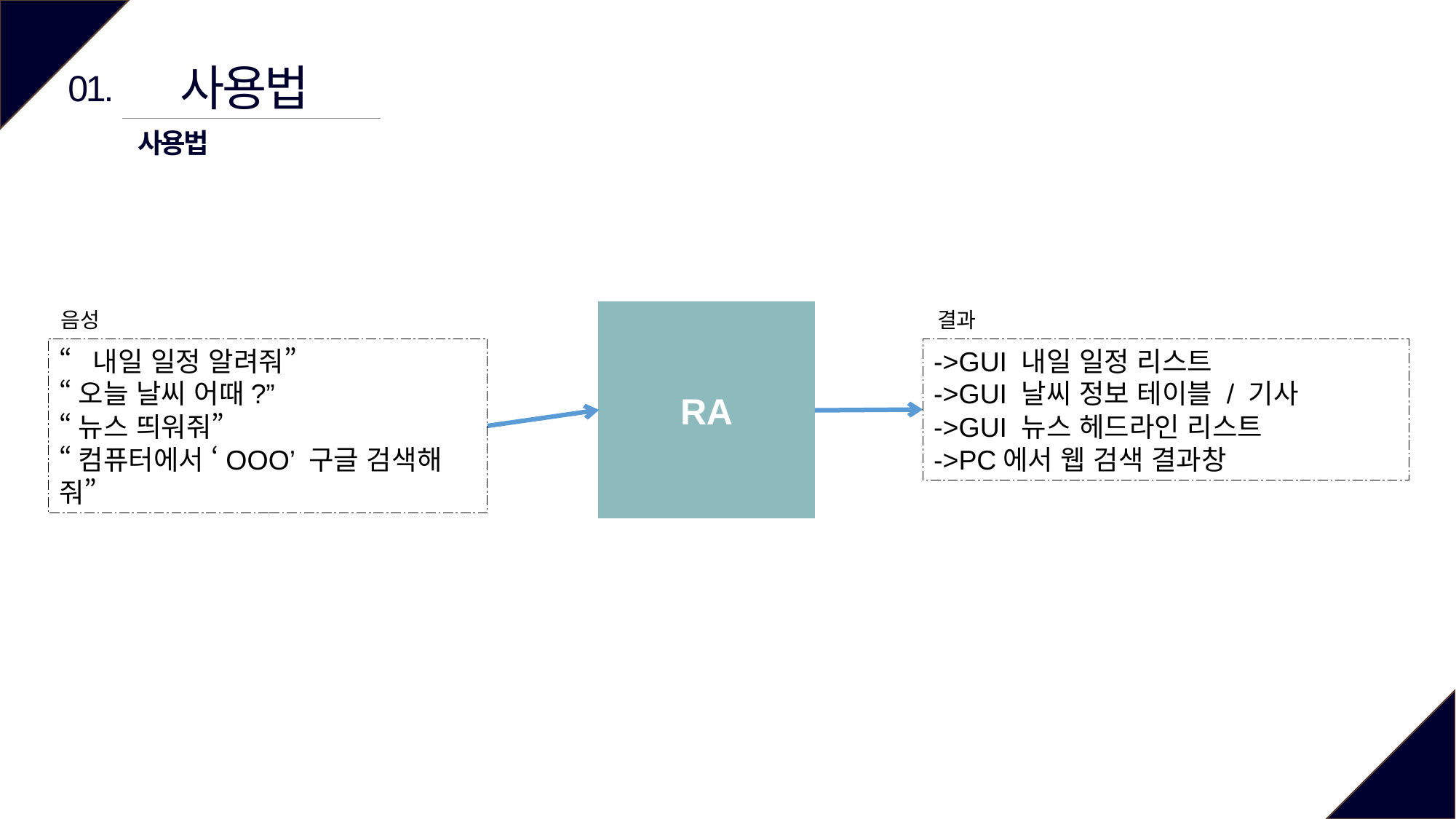

사용법
01.
사용법
음성
결과
RA
“내일 일정 알려줘”
“오늘 날씨 어때?”
“뉴스 띄워줘”
“컴퓨터에서 ‘OOO’ 구글 검색해줘”
->GUI 내일 일정 리스트
->GUI 날씨 정보 테이블 / 기사
->GUI 뉴스 헤드라인 리스트
->PC에서 웹 검색 결과창